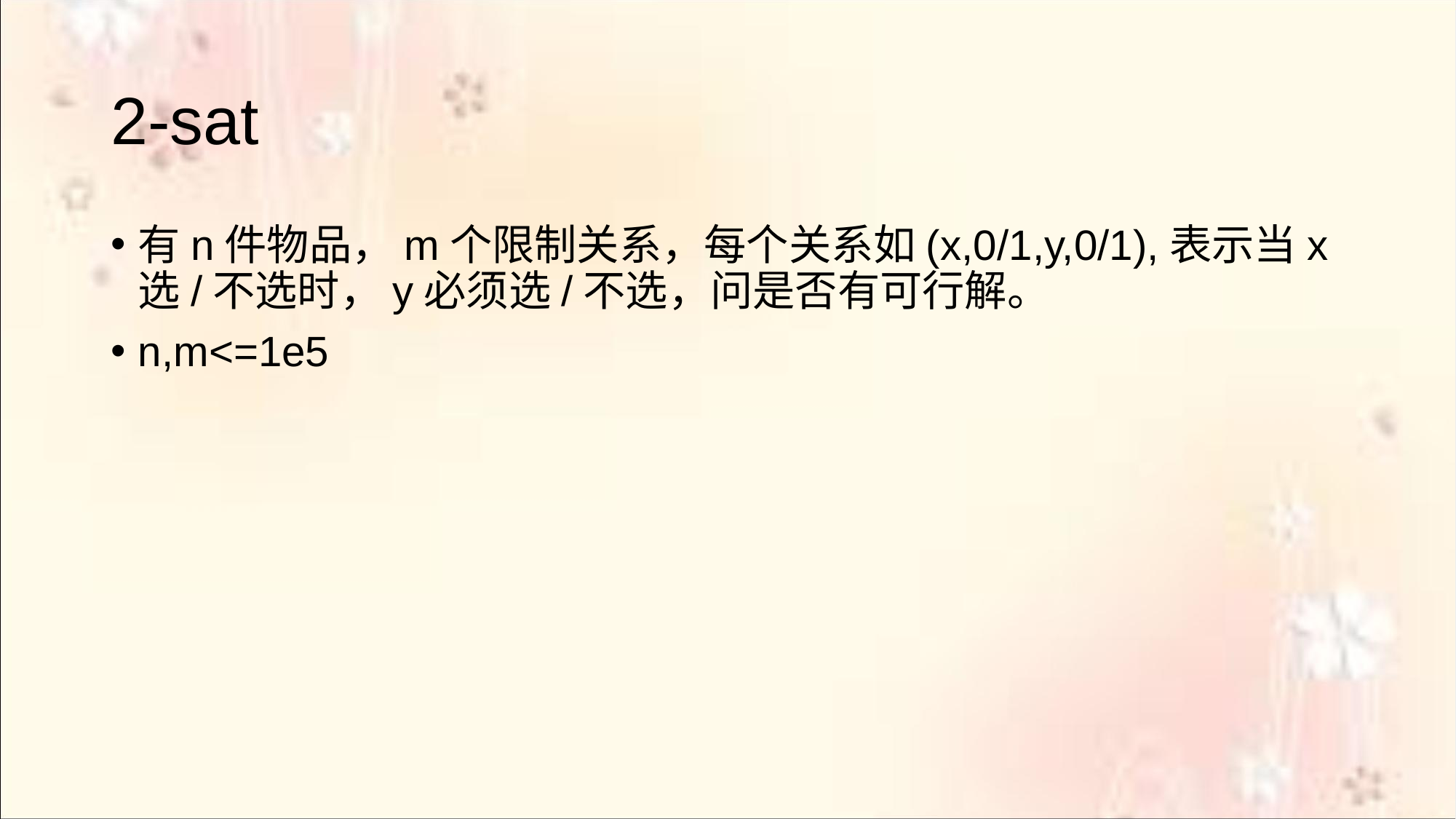

# 2-sat
有n件物品，m个限制关系，每个关系如(x,0/1,y,0/1),表示当x选/不选时，y必须选/不选，问是否有可行解。
n,m<=1e5